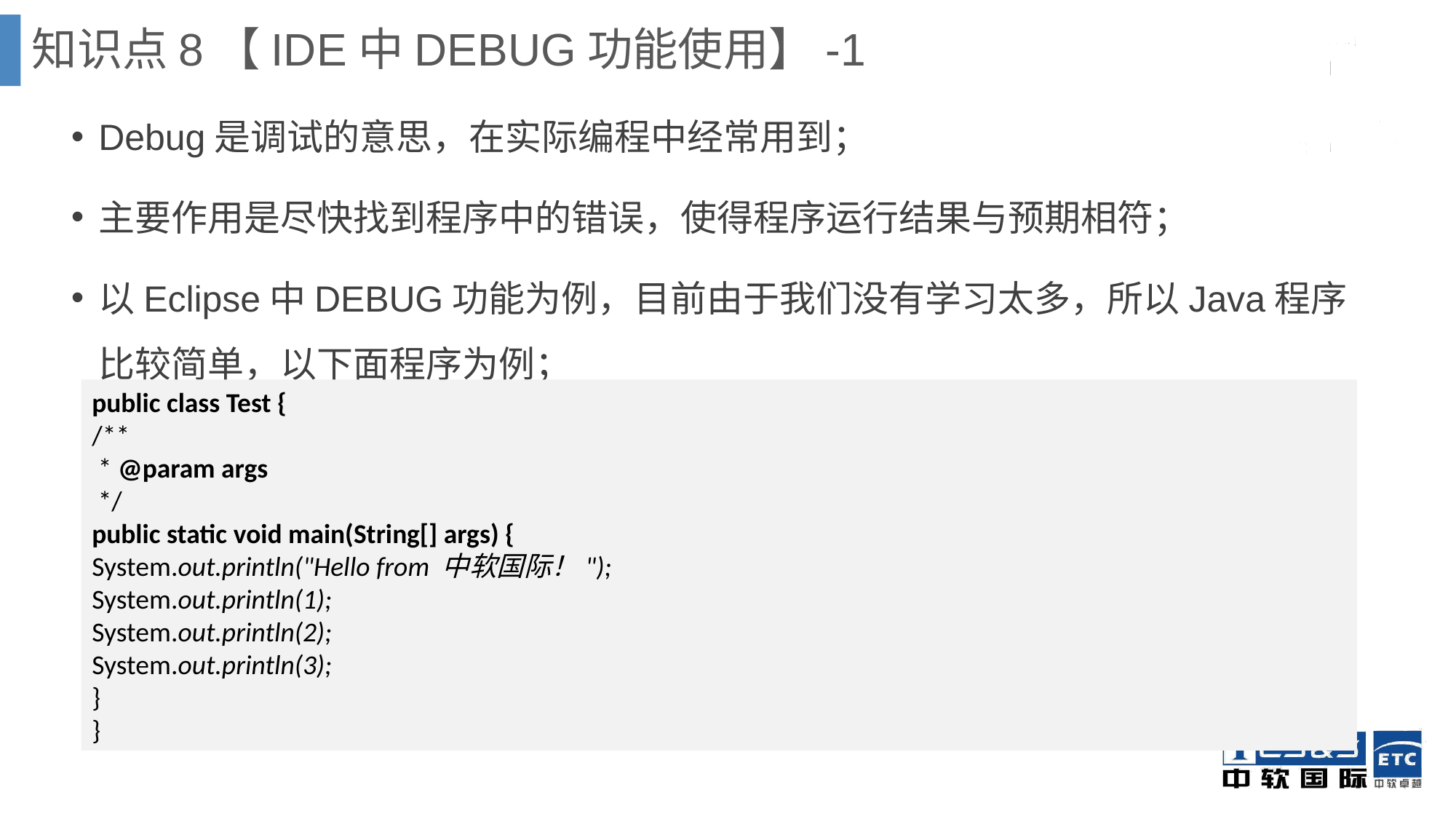

知识点8【IDE中DEBUG功能使用】-1
Debug是调试的意思，在实际编程中经常用到；
主要作用是尽快找到程序中的错误，使得程序运行结果与预期相符；
以Eclipse中DEBUG功能为例，目前由于我们没有学习太多，所以Java程序比较简单，以下面程序为例；
public class Test {
/**
 * @param args
 */
public static void main(String[] args) {
System.out.println("Hello from 中软国际！");
System.out.println(1);
System.out.println(2);
System.out.println(3);
}
}